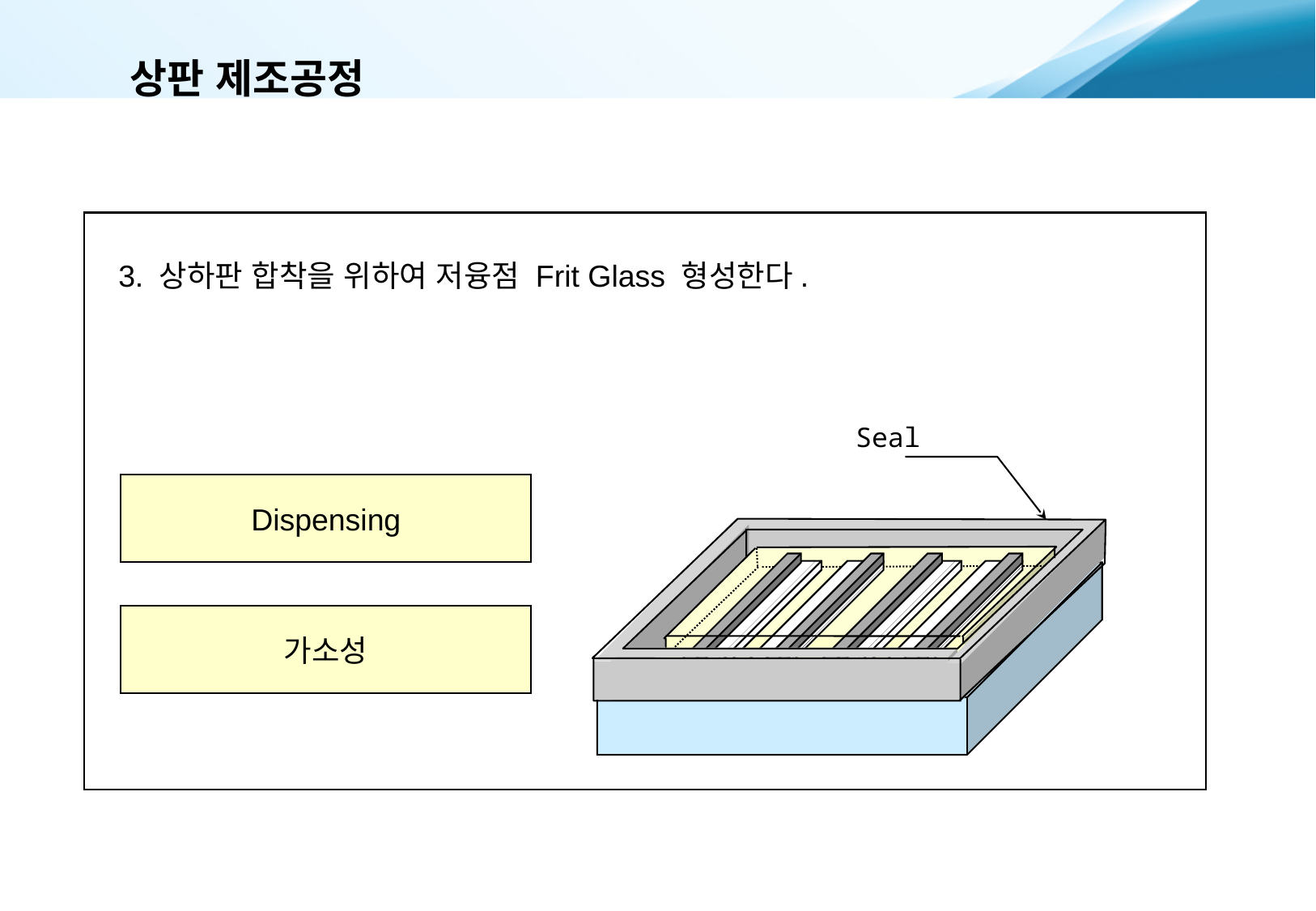

# 상판 제조공정

   3. 상하판 합착을 위하여 저융점 Frit Glass 형성한다.
Seal

Dispensing
가소성